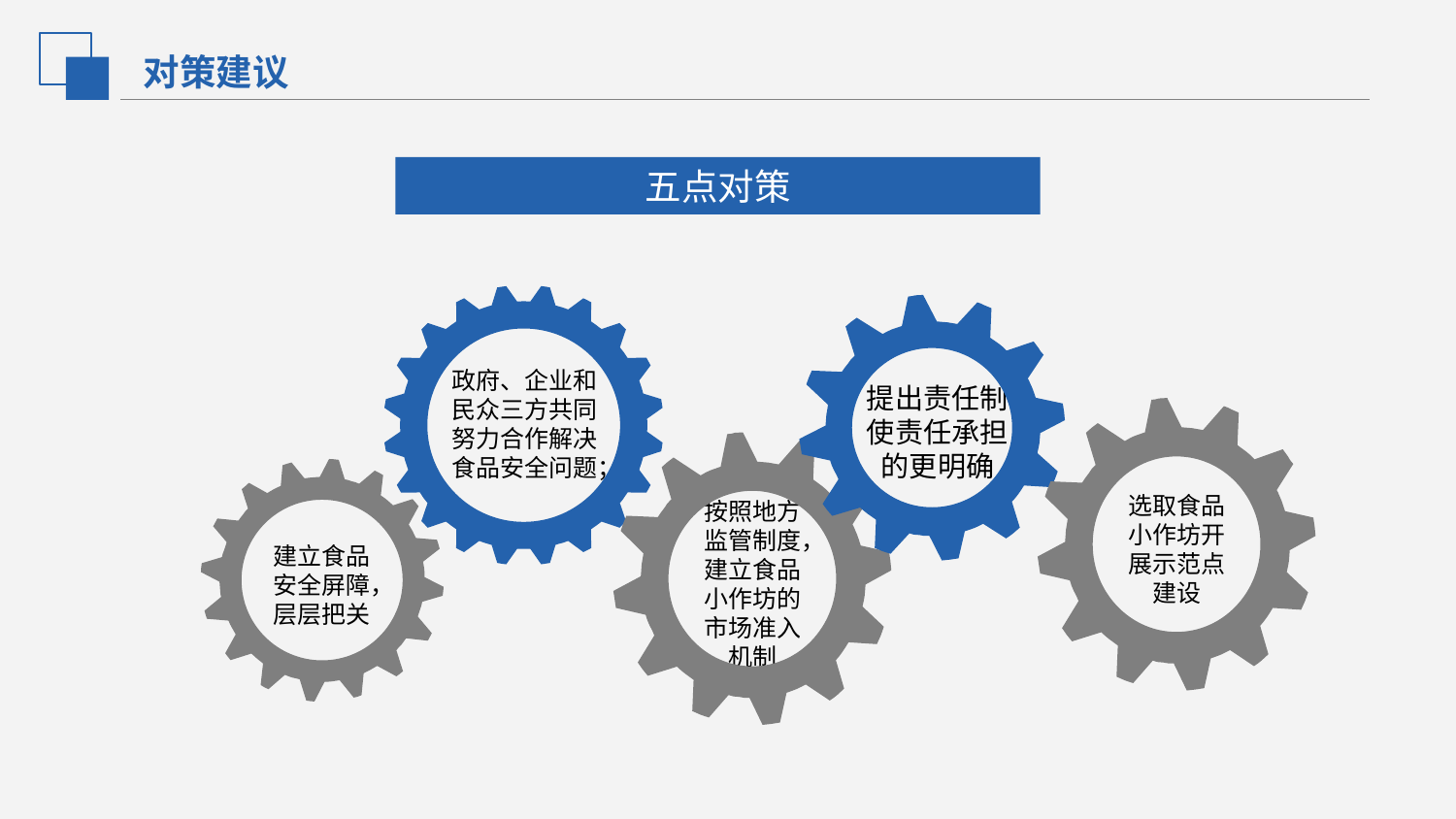

对策建议
五点对策

政府、企业和民众三方共同努力合作解决食品安全问题；
提出责任制，使责任承担的更明确

选取食品小作坊开展示范点建设
按照地方监管制度，建立食品小作坊的市场准入机制
建立食品安全屏障，层层把关